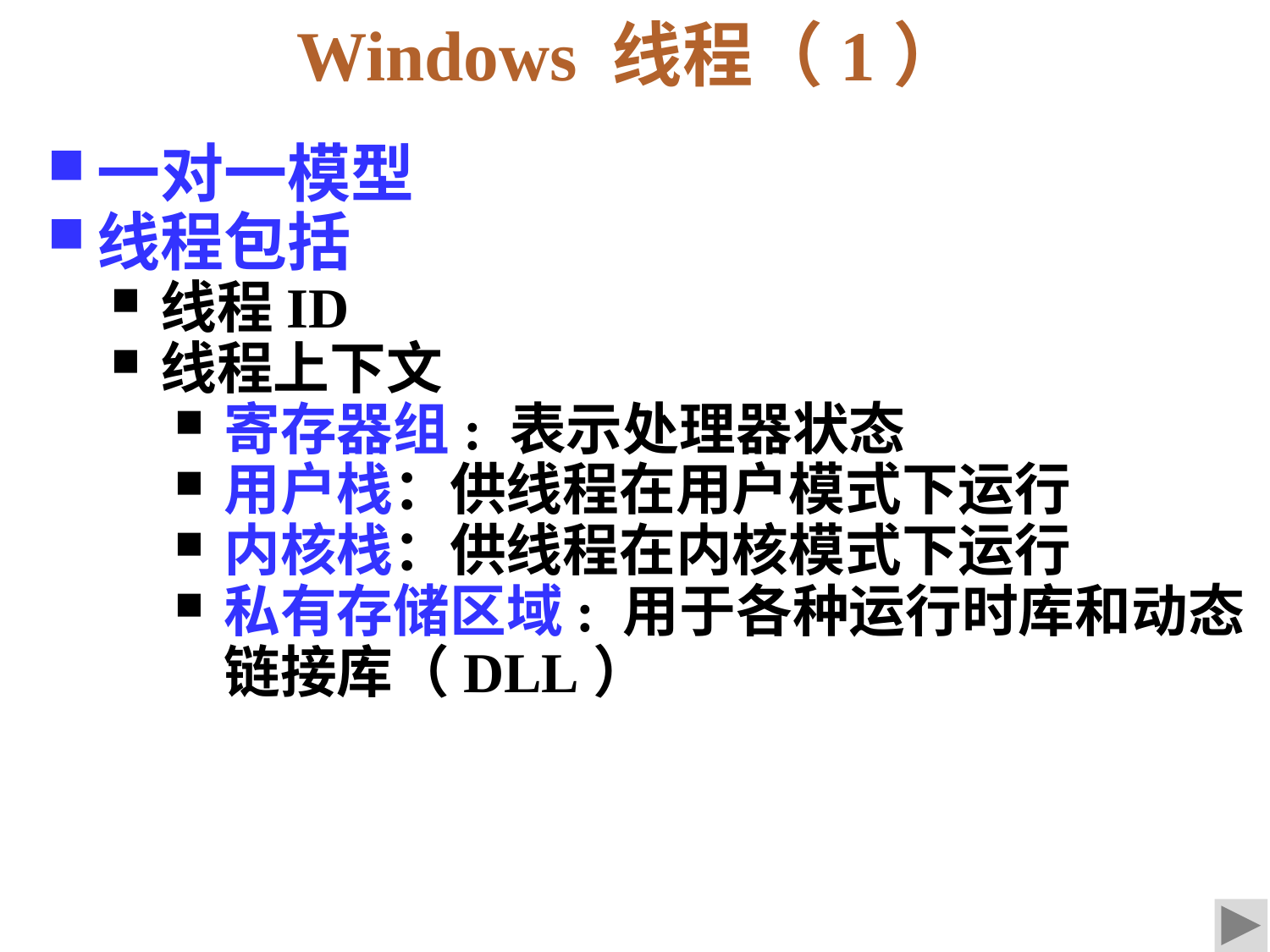

Windows 线程（1）
一对一模型
线程包括
线程ID
线程上下文
寄存器组: 表示处理器状态
用户栈：供线程在用户模式下运行
内核栈：供线程在内核模式下运行
私有存储区域: 用于各种运行时库和动态链接库（DLL）